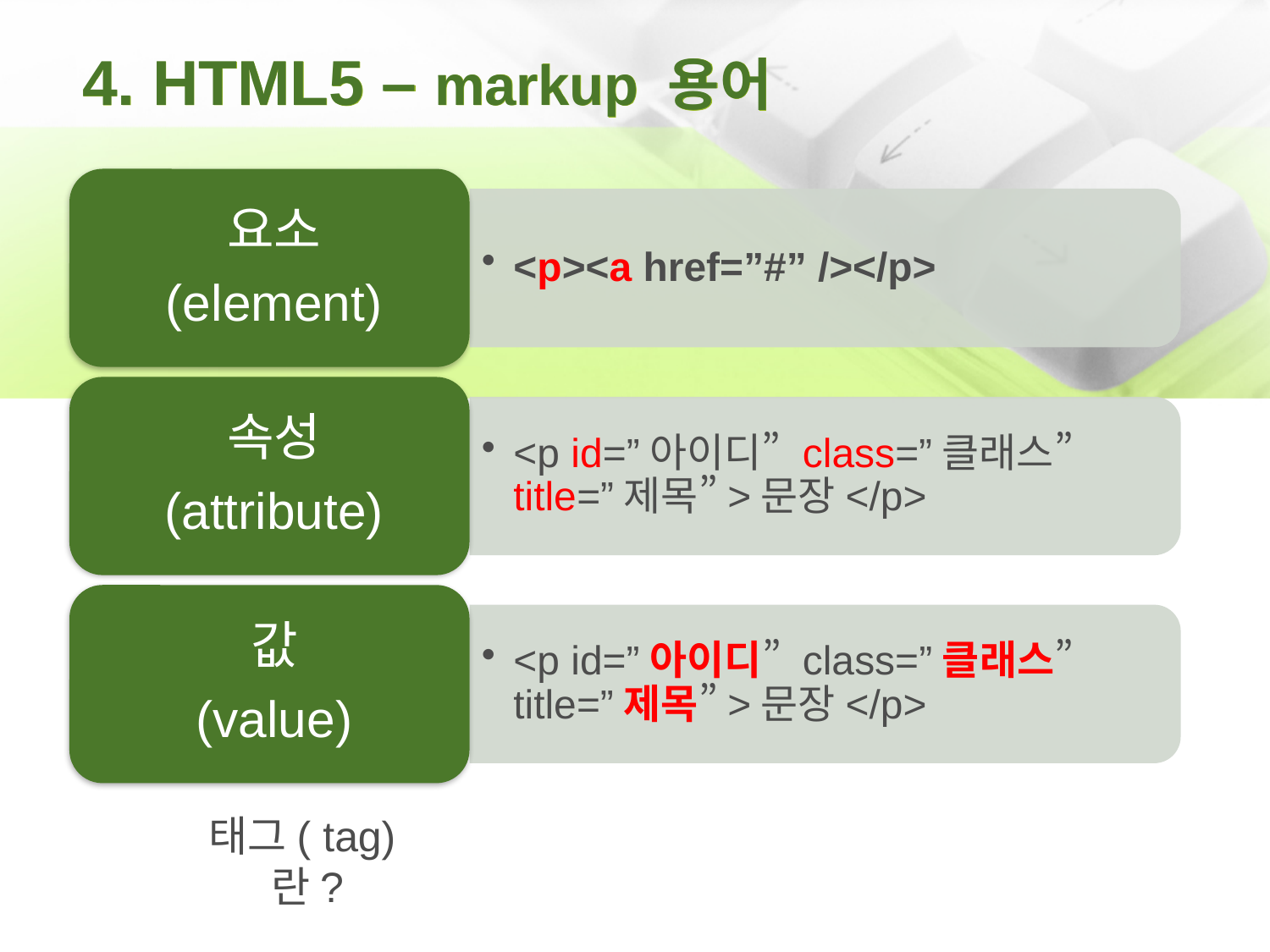

# 4. HTML5 – markup 용어
<p><a href=”#” /></p>
요소
(element)
<p id=”아이디” class=”클래스” title=”제목”>문장</p>
속성
(attribute)
<p id=”아이디” class=”클래스” title=”제목”>문장</p>
값
(value)
태그( tag)란?